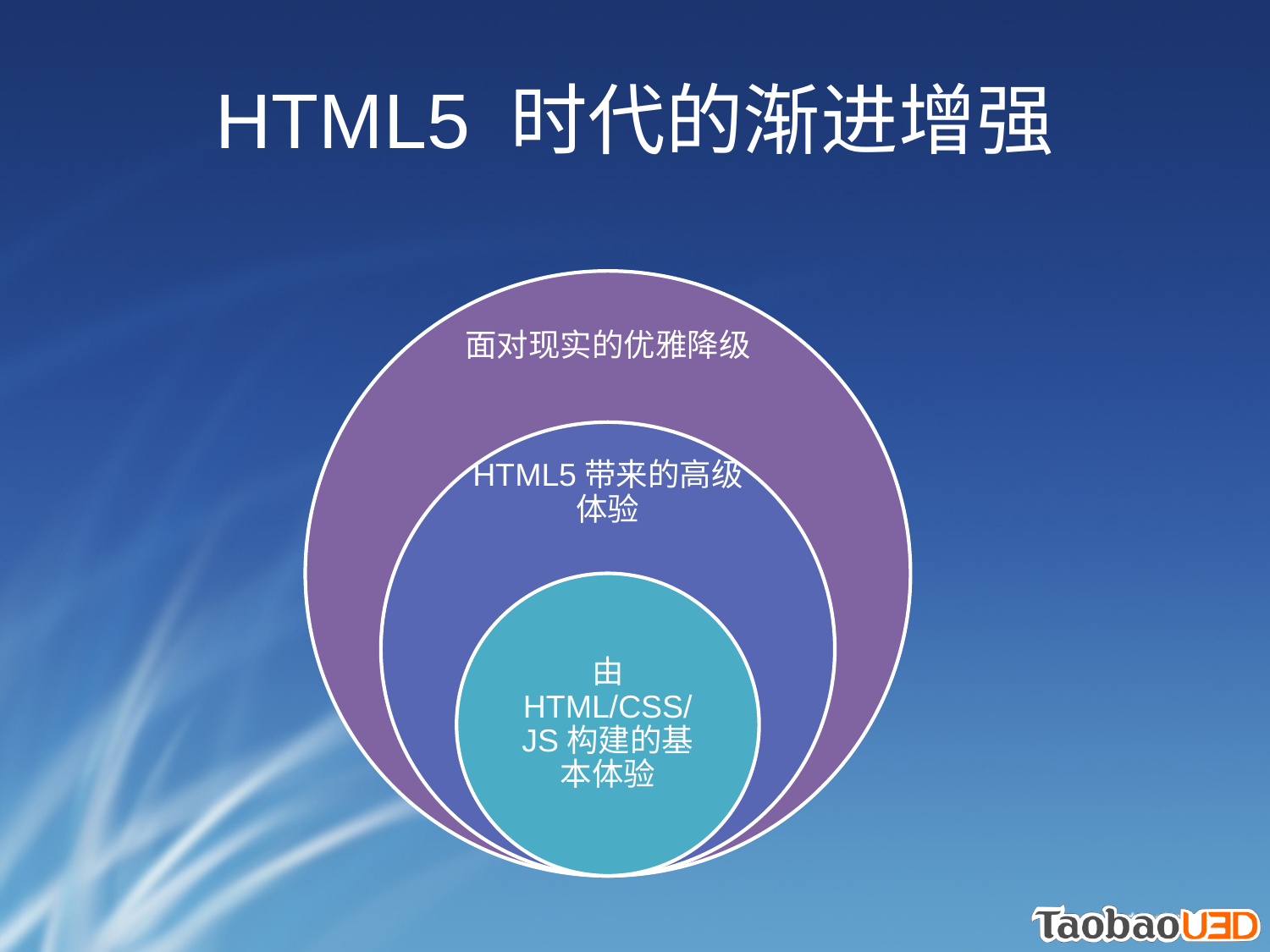

# HTML5 时代的渐进增强
面对现实的优雅降级
HTML5带来的高级体验
由 HTML/CSS/JS构建的基本体验